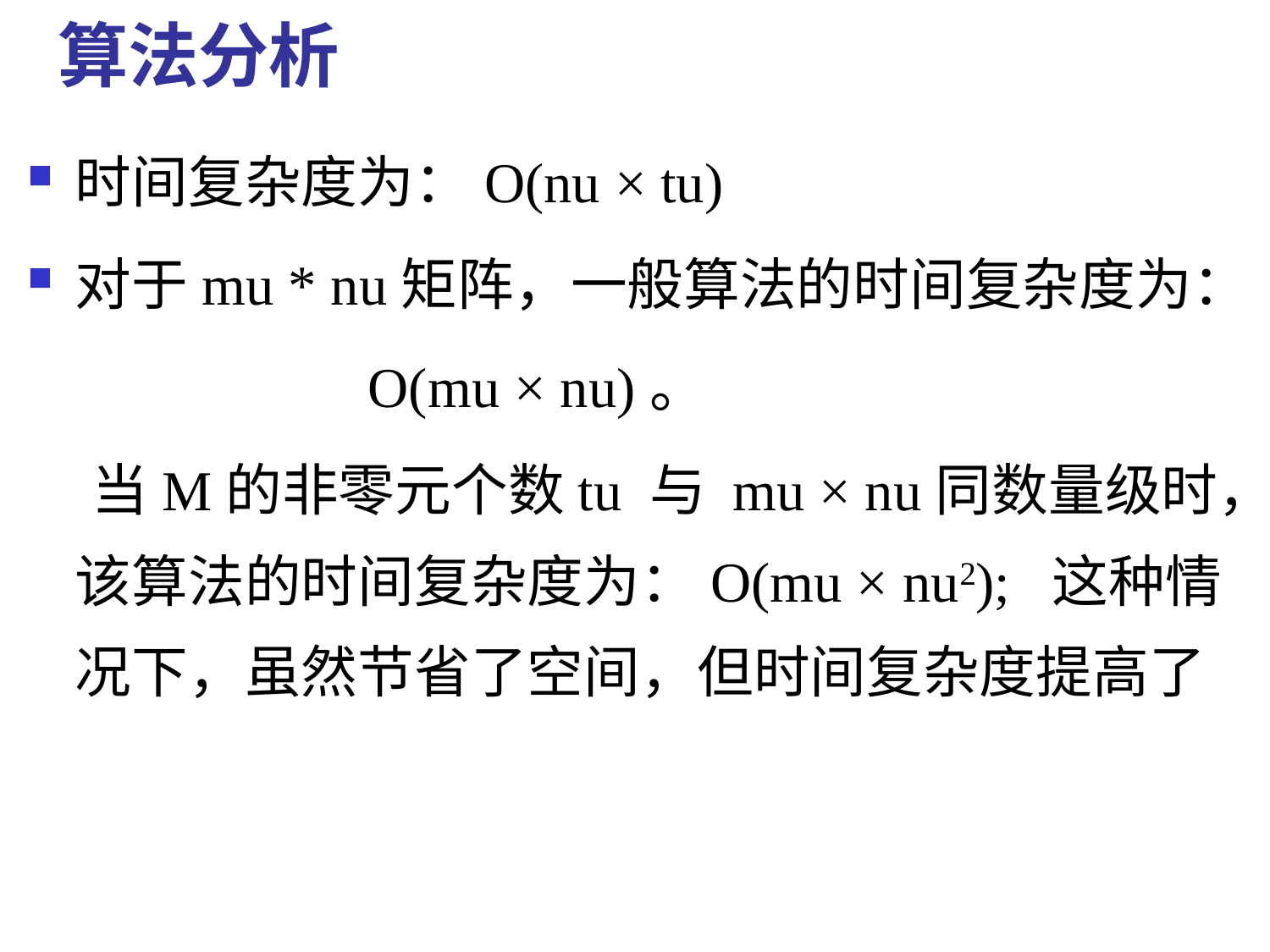

# 算法分析
时间复杂度为：O(nu × tu)
对于mu * nu矩阵，一般算法的时间复杂度为：
                        O(mu × nu)。
    当M的非零元个数tu 与 mu × nu同数量级时，该算法的时间复杂度为：O(mu × nu2);  这种情况下，虽然节省了空间，但时间复杂度提高了